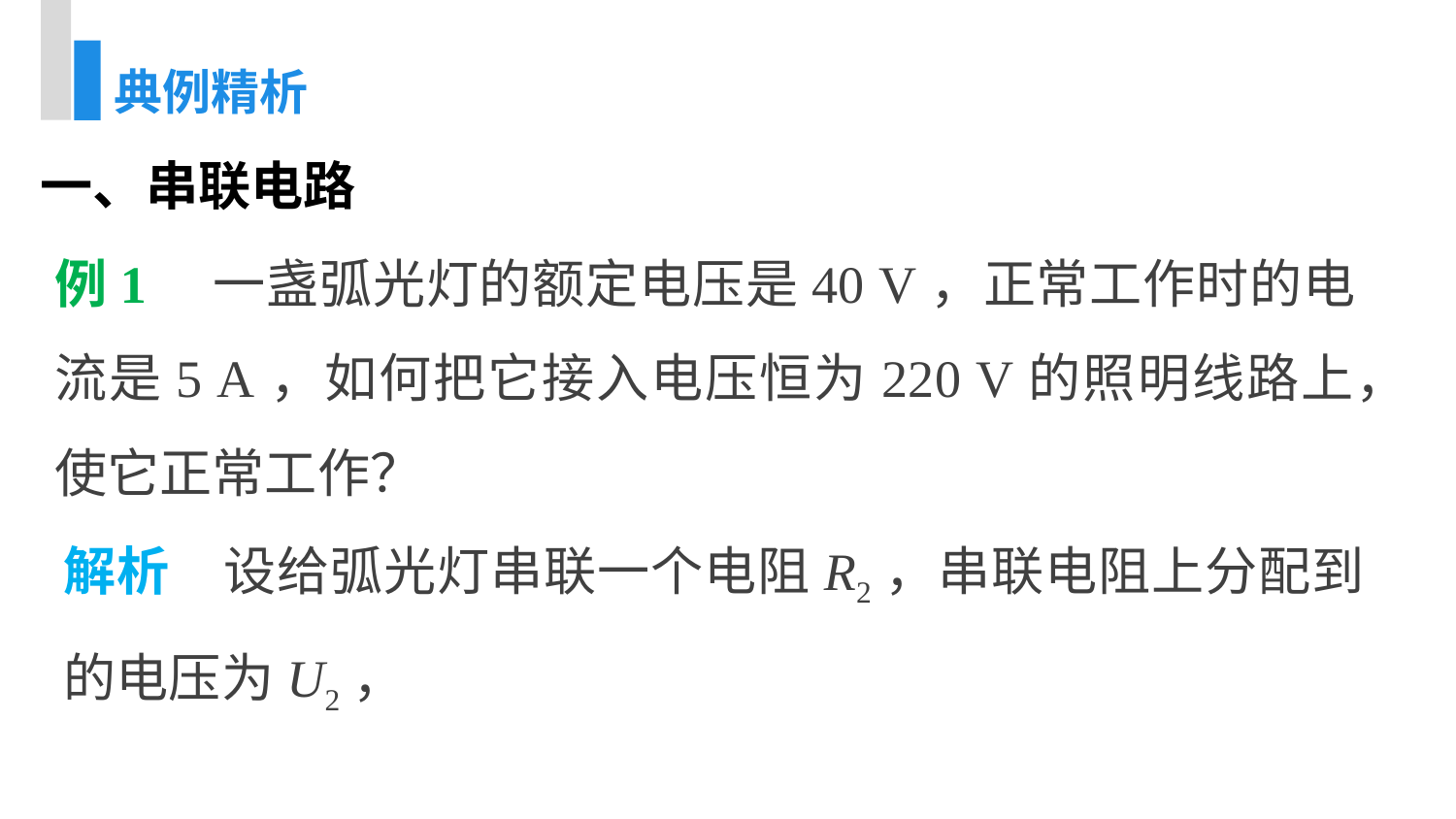

典例精析
一、串联电路
例1　一盏弧光灯的额定电压是40 V，正常工作时的电流是5 A，如何把它接入电压恒为220 V的照明线路上，使它正常工作？
解析　设给弧光灯串联一个电阻R2，串联电阻上分配到的电压为U2，